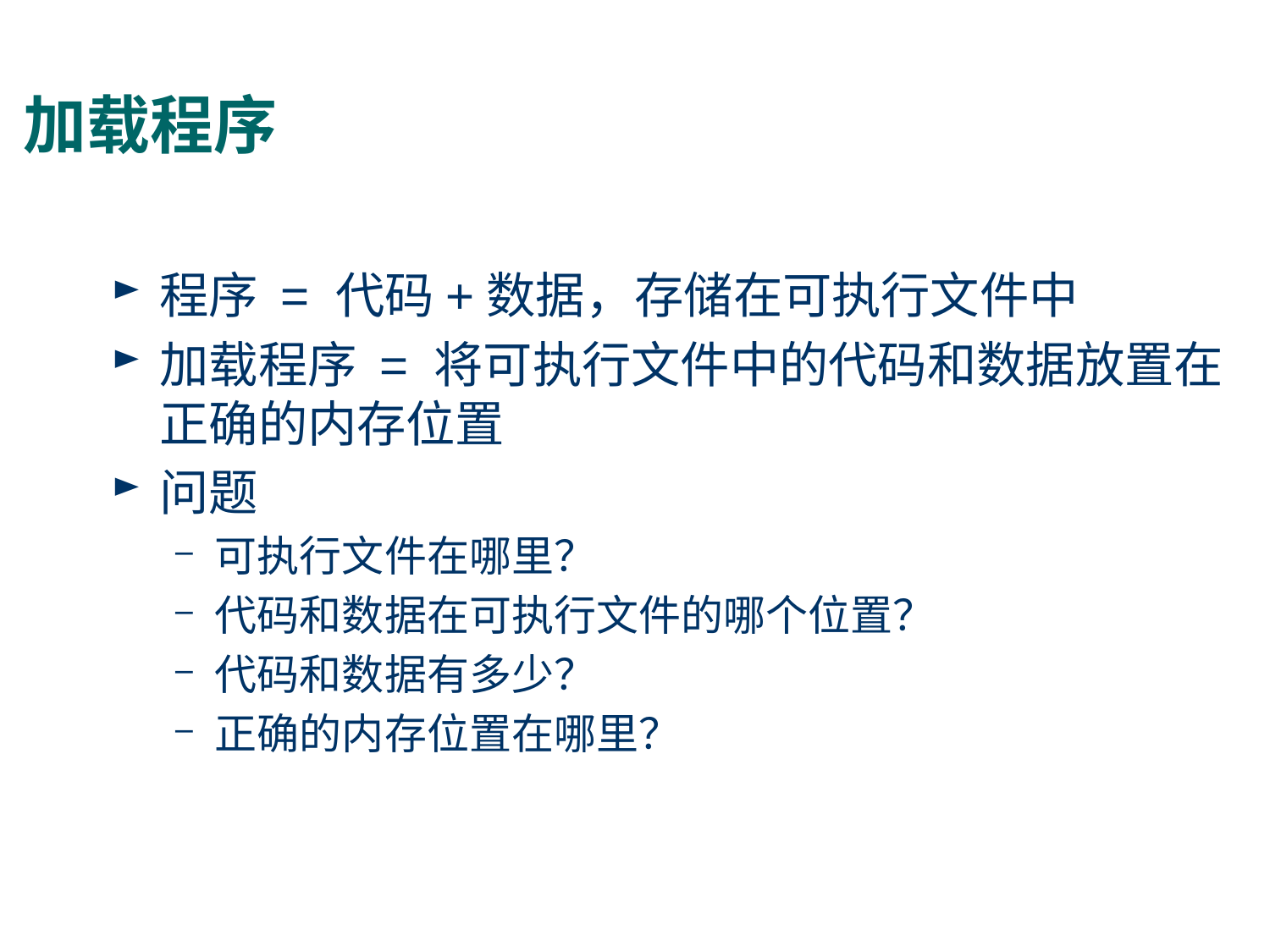

# 加载程序
程序 = 代码+数据，存储在可执行文件中
加载程序 = 将可执行文件中的代码和数据放置在正确的内存位置
问题
可执行文件在哪里？
代码和数据在可执行文件的哪个位置？
代码和数据有多少？
正确的内存位置在哪里？